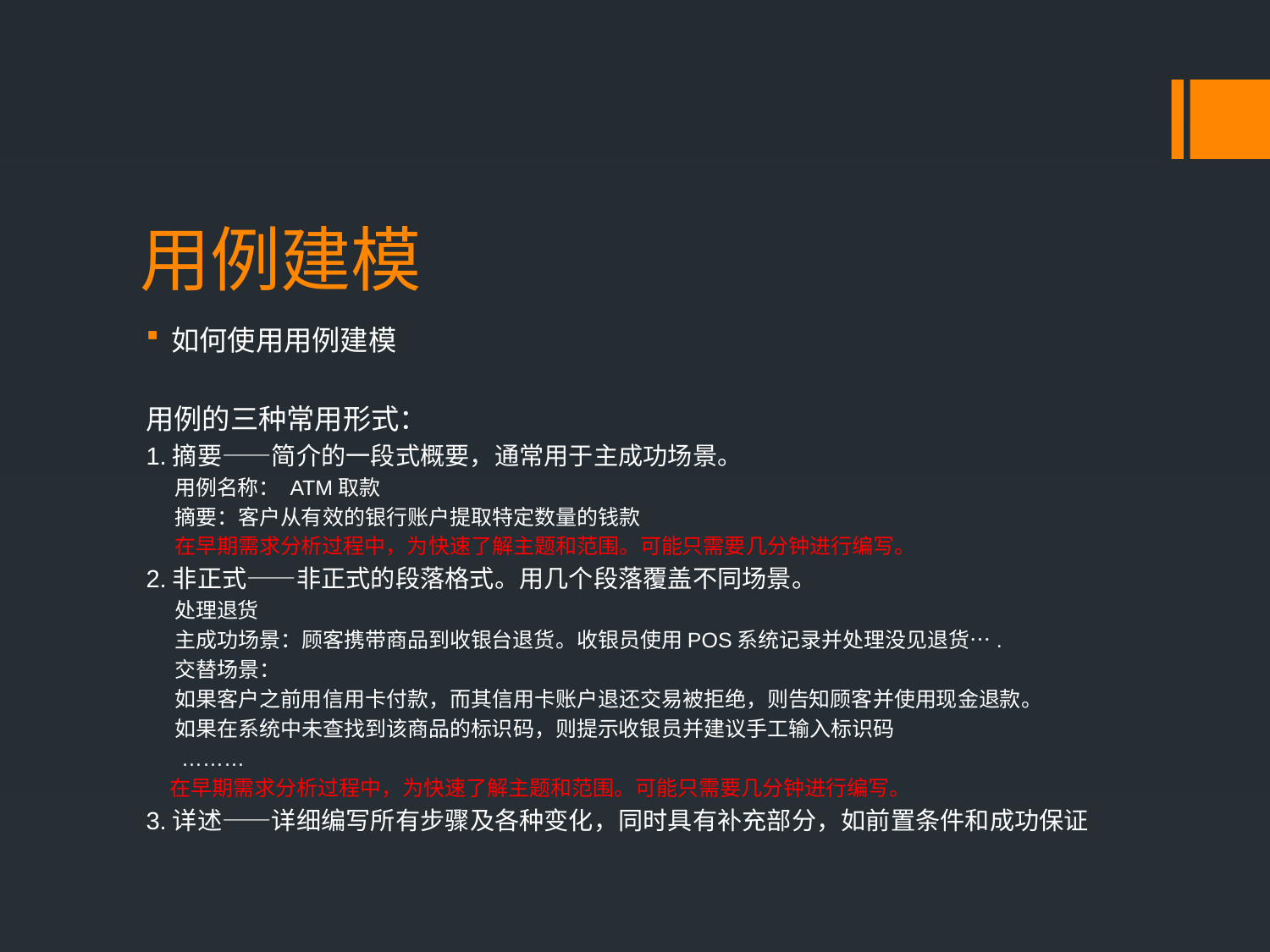

# 用例建模
如何使用用例建模

用例的三种常用形式：
1.摘要——简介的一段式概要，通常用于主成功场景。
     用例名称： ATM取款
     摘要：客户从有效的银行账户提取特定数量的钱款
     在早期需求分析过程中，为快速了解主题和范围。可能只需要几分钟进行编写。
2.非正式——非正式的段落格式。用几个段落覆盖不同场景。
     处理退货
     主成功场景：顾客携带商品到收银台退货。收银员使用POS系统记录并处理没见退货….
     交替场景：
     如果客户之前用信用卡付款，而其信用卡账户退还交易被拒绝，则告知顾客并使用现金退款。
     如果在系统中未查找到该商品的标识码，则提示收银员并建议手工输入标识码
      ………
    在早期需求分析过程中，为快速了解主题和范围。可能只需要几分钟进行编写。
3.详述——详细编写所有步骤及各种变化，同时具有补充部分，如前置条件和成功保证